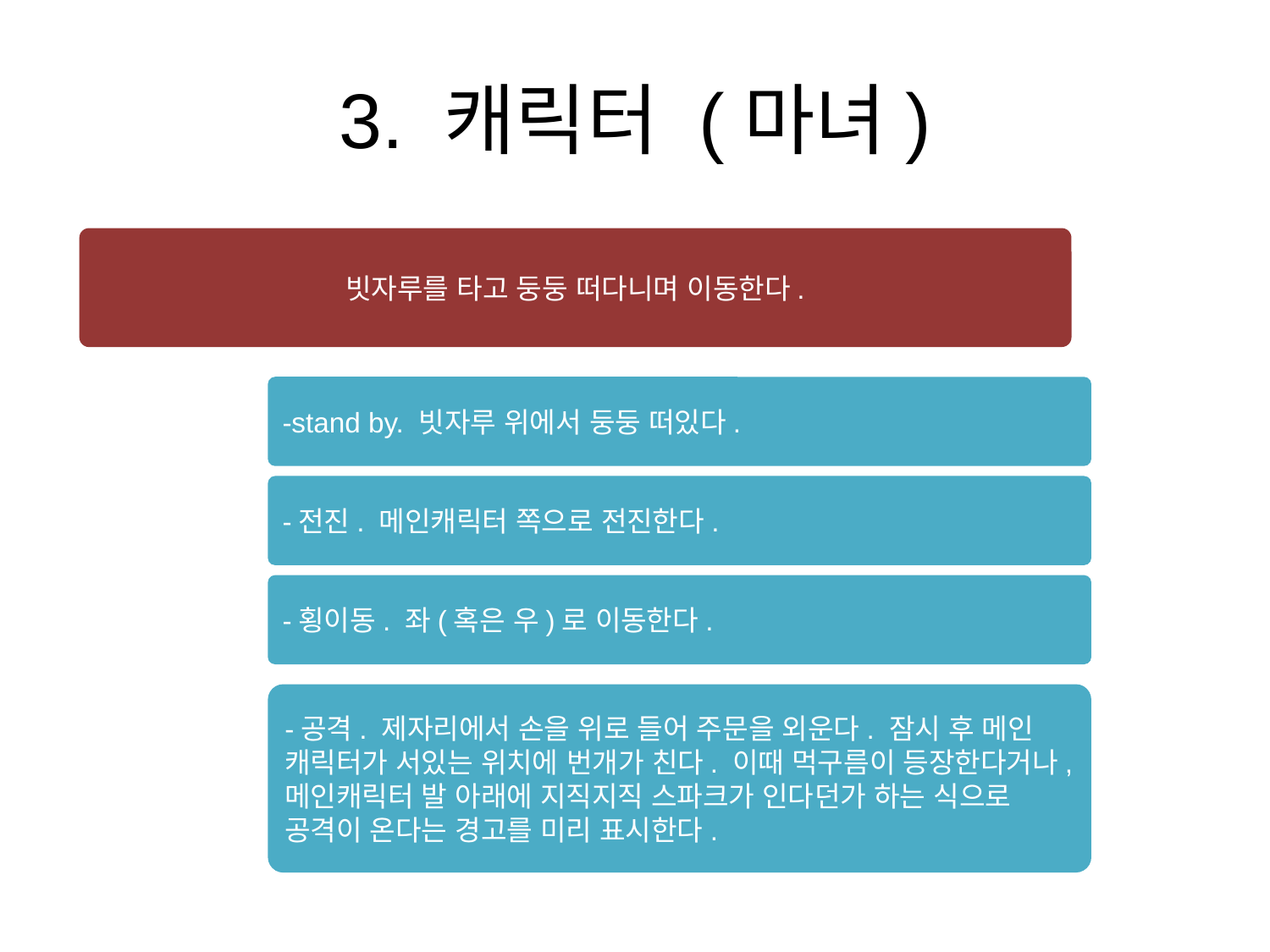

# 3. 캐릭터 (마녀)
빗자루를 타고 둥둥 떠다니며 이동한다.
-stand by. 빗자루 위에서 둥둥 떠있다.
-전진. 메인캐릭터 쪽으로 전진한다.
-횡이동. 좌(혹은 우)로 이동한다.
-공격. 제자리에서 손을 위로 들어 주문을 외운다. 잠시 후 메인 캐릭터가 서있는 위치에 번개가 친다. 이때 먹구름이 등장한다거나, 메인캐릭터 발 아래에 지직지직 스파크가 인다던가 하는 식으로 공격이 온다는 경고를 미리 표시한다.